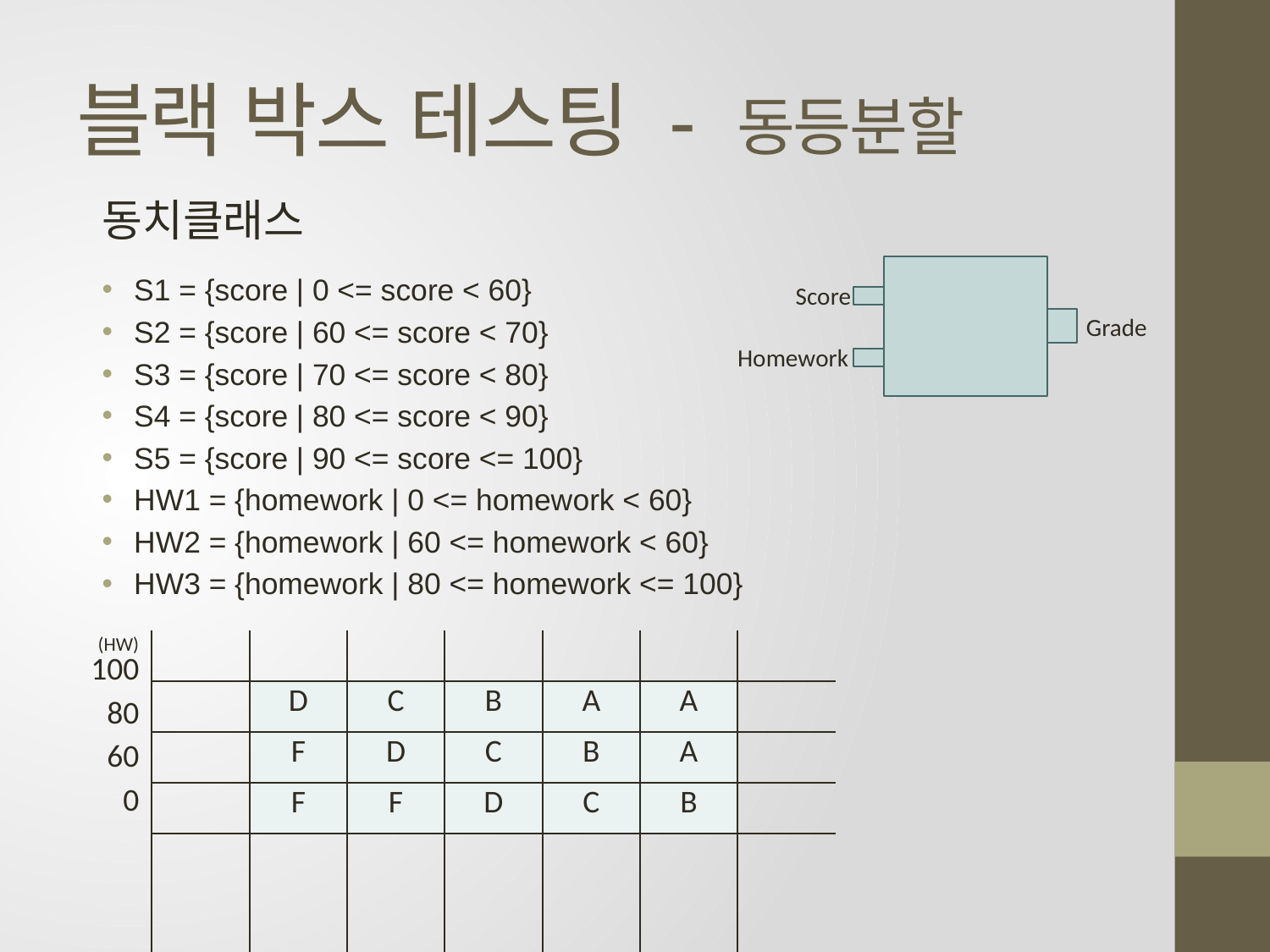

# 블랙 박스 테스팅 - 동등분할
동치클래스

S1 = {score | 0 <= score < 60}
S2 = {score | 60 <= score < 70}
S3 = {score | 70 <= score < 80}
S4 = {score | 80 <= score < 90}
S5 = {score | 90 <= score <= 100}
HW1 = {homework | 0 <= homework < 60}
HW2 = {homework | 60 <= homework < 60}
HW3 = {homework | 80 <= homework <= 100}

Score
Grade
Homework
| (HW) 100 80 60 0 |  |  |  |  |  |  |  |
| --- | --- | --- | --- | --- | --- | --- | --- |
|  |  | D | C | B | A | A |  |
|  |  | F | D | C | B | A |  |
|  |  | F | F | D | C | B |  |
|  |  |  |  |  |  |  |  |
|  | 0 60 70 80 90 100 (SC) |  |  |  |  |  |  |